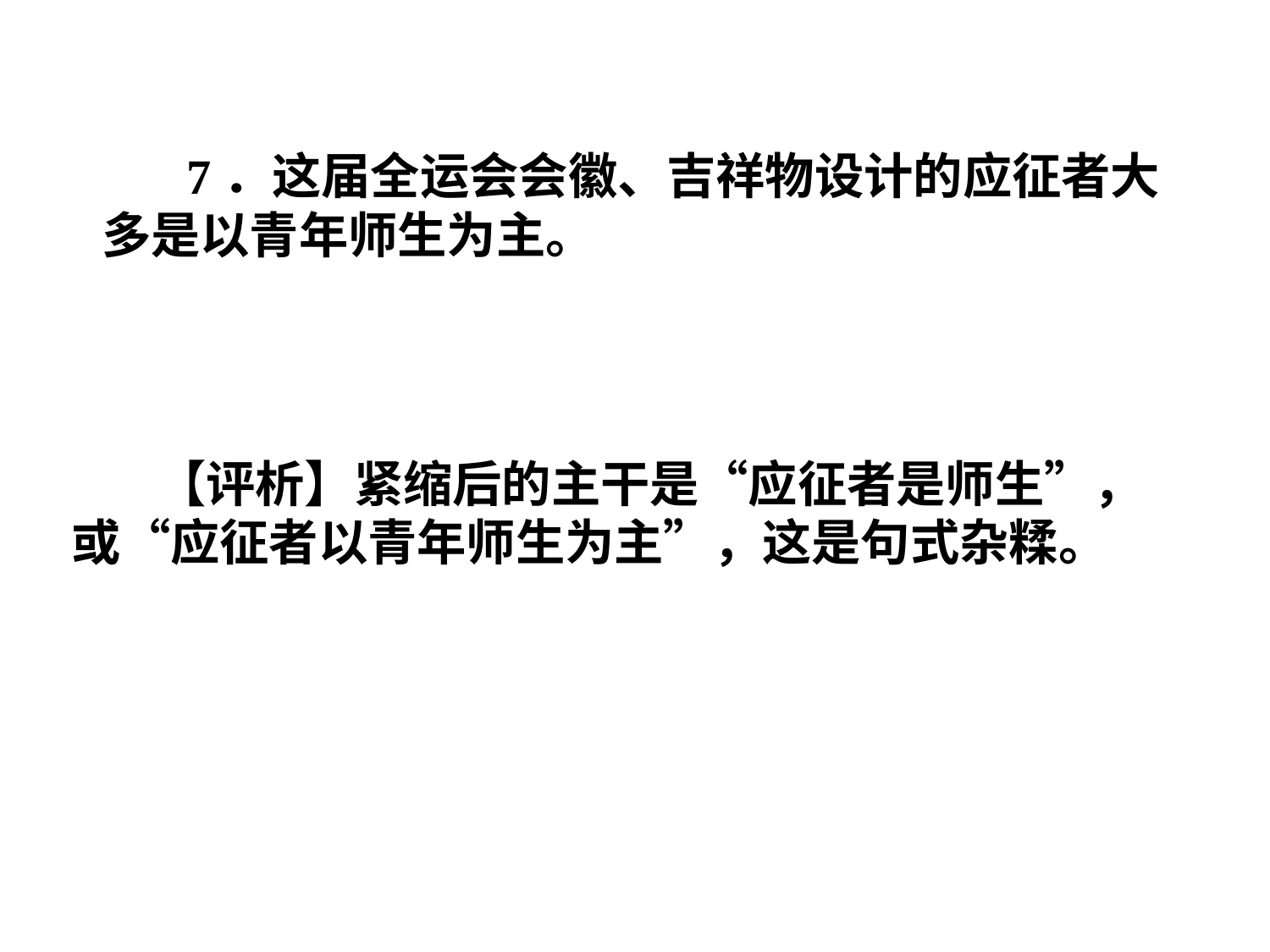

7．这届全运会会徽、吉祥物设计的应征者大多是以青年师生为主。
【评析】紧缩后的主干是“应征者是师生”，或“应征者以青年师生为主”，这是句式杂糅。